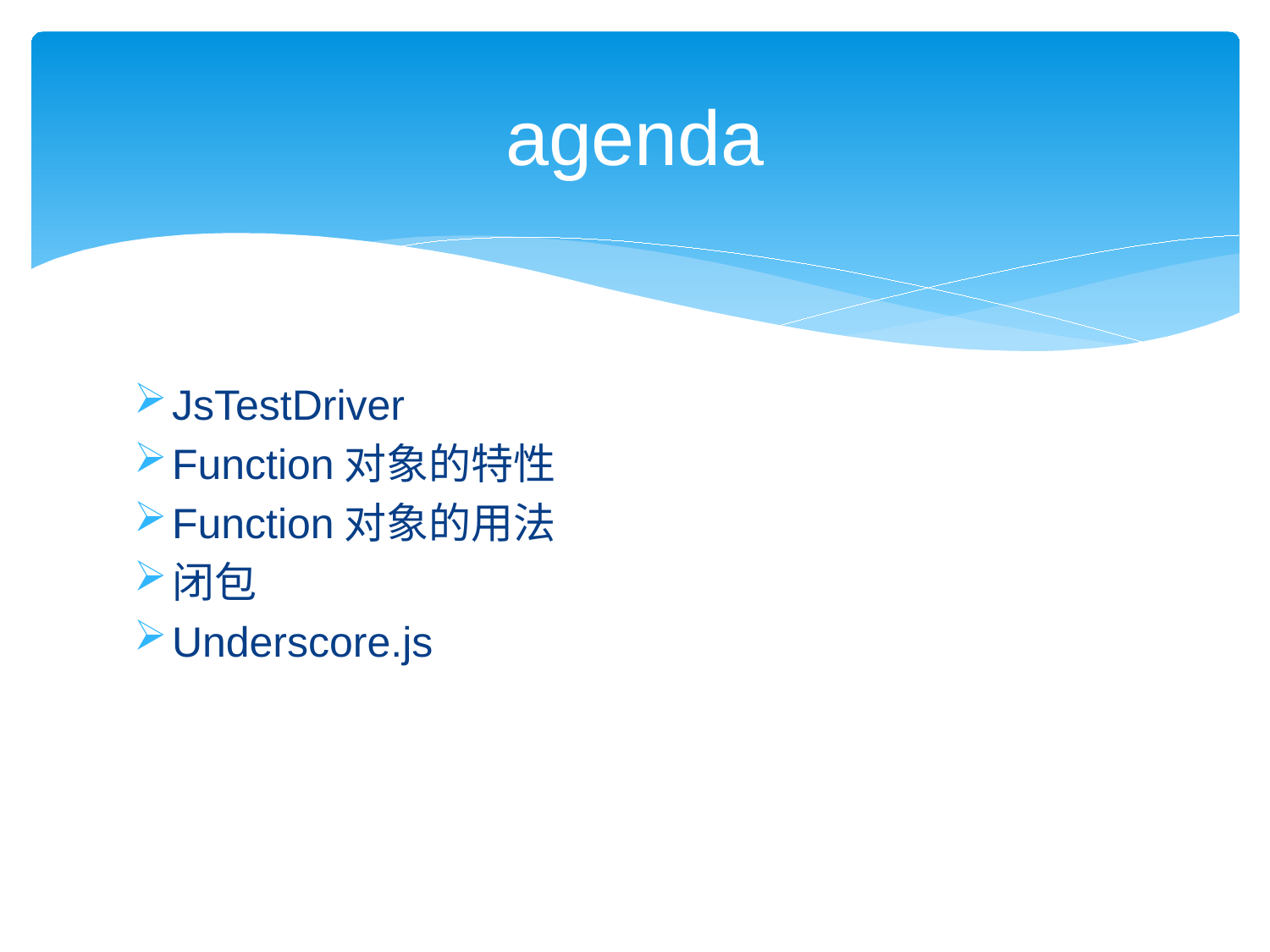

# agenda

JsTestDriver
Function对象的特性
Function对象的用法
闭包
Underscore.js